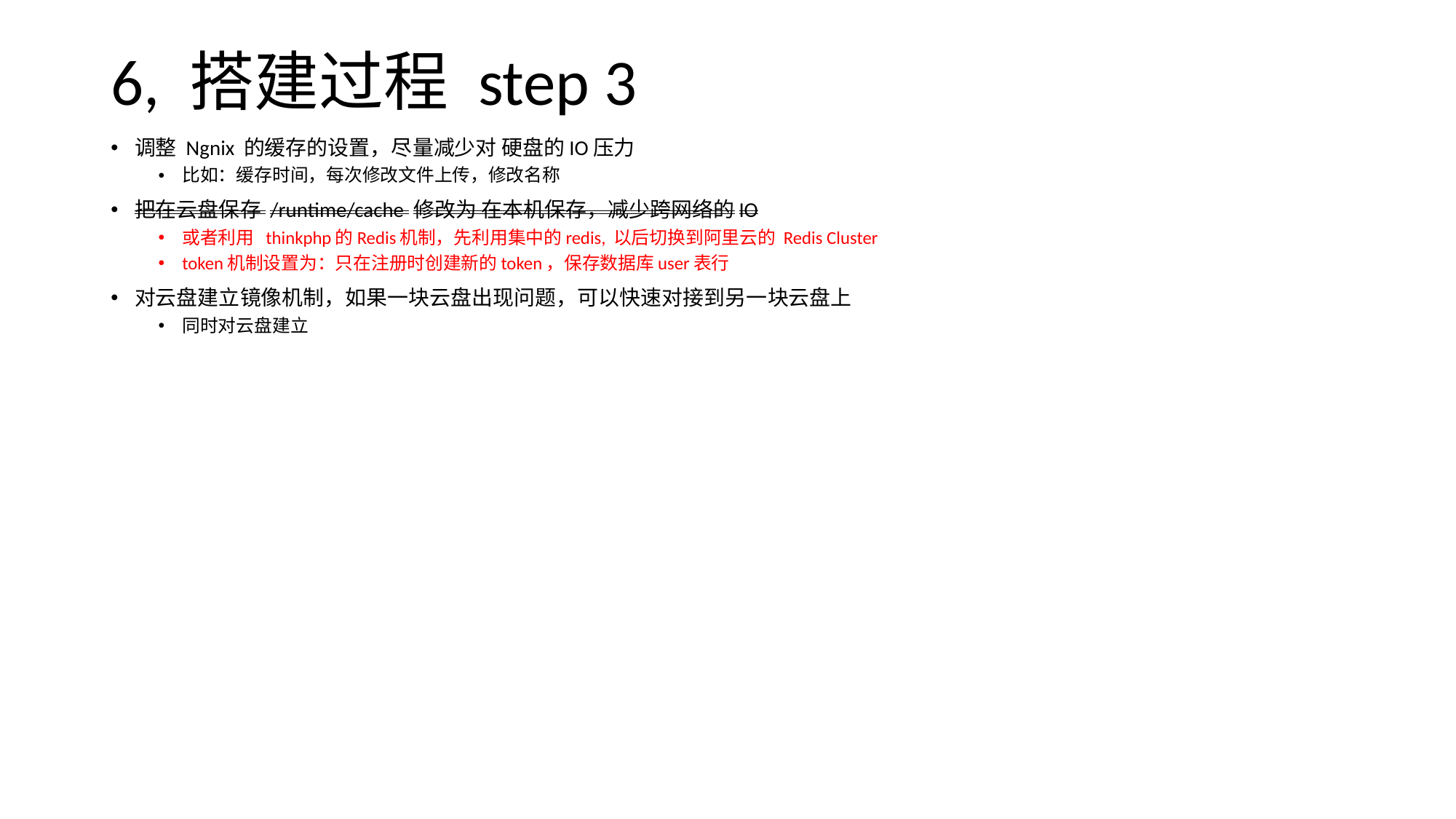

# 6, 搭建过程 step 3
调整 Ngnix 的缓存的设置，尽量减少对 硬盘的IO压力
比如：缓存时间，每次修改文件上传，修改名称
把在云盘保存 /runtime/cache 修改为 在本机保存，减少跨网络的IO
或者利用  thinkphp的Redis机制，先利用集中的redis, 以后切换到阿里云的 Redis Cluster
token机制设置为：只在注册时创建新的token，保存数据库user表行
对云盘建立镜像机制，如果一块云盘出现问题，可以快速对接到另一块云盘上
同时对云盘建立